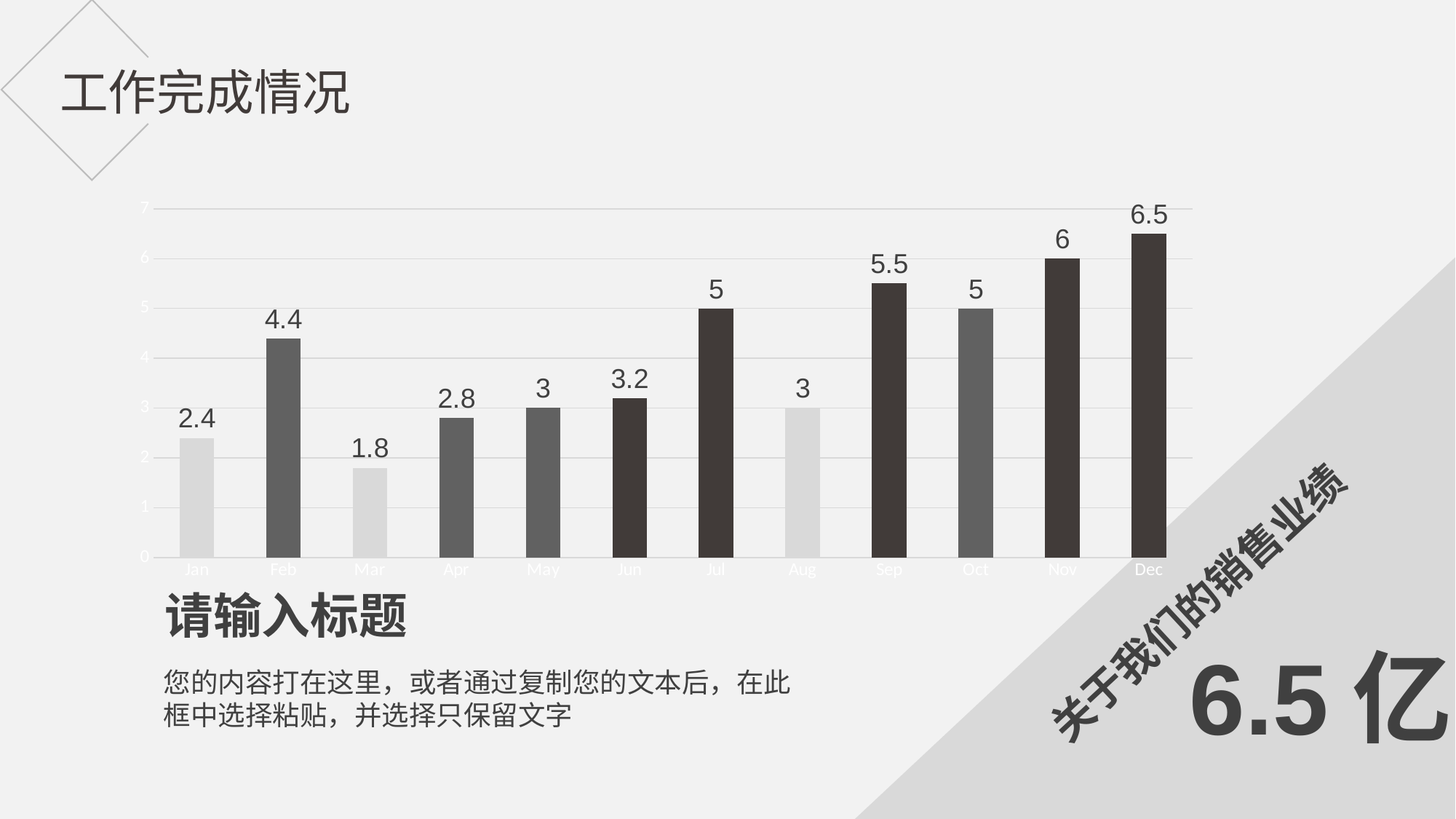

工作完成情况

### Chart

| Category | 系列 2 |
|---|---|
| Jan | 2.4 |
| Feb | 4.4 |
| Mar | 1.8 |
| Apr | 2.8 |
| May | 3.0 |
| Jun | 3.2 |
| Jul | 5.0 |
| Aug | 3.0 |
| Sep | 5.5 |
| Oct | 5.0 |
| Nov | 6.0 |
| Dec | 6.5 |
关于我们的销售业绩
请输入标题
6.5亿
您的内容打在这里，或者通过复制您的文本后，在此框中选择粘贴，并选择只保留文字